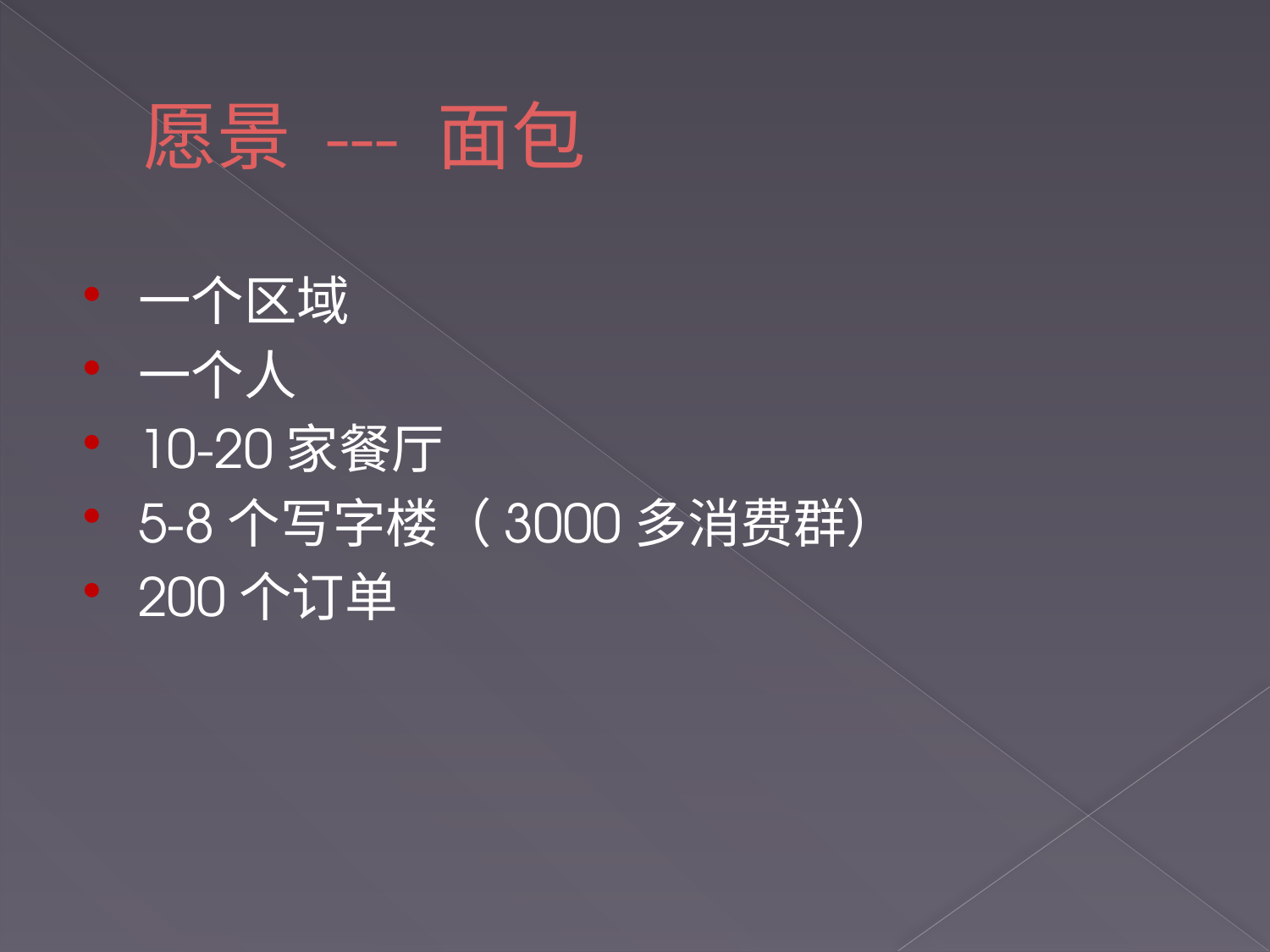

# 愿景 --- 面包
一个区域
一个人
10-20家餐厅
5-8个写字楼（3000多消费群）
200个订单